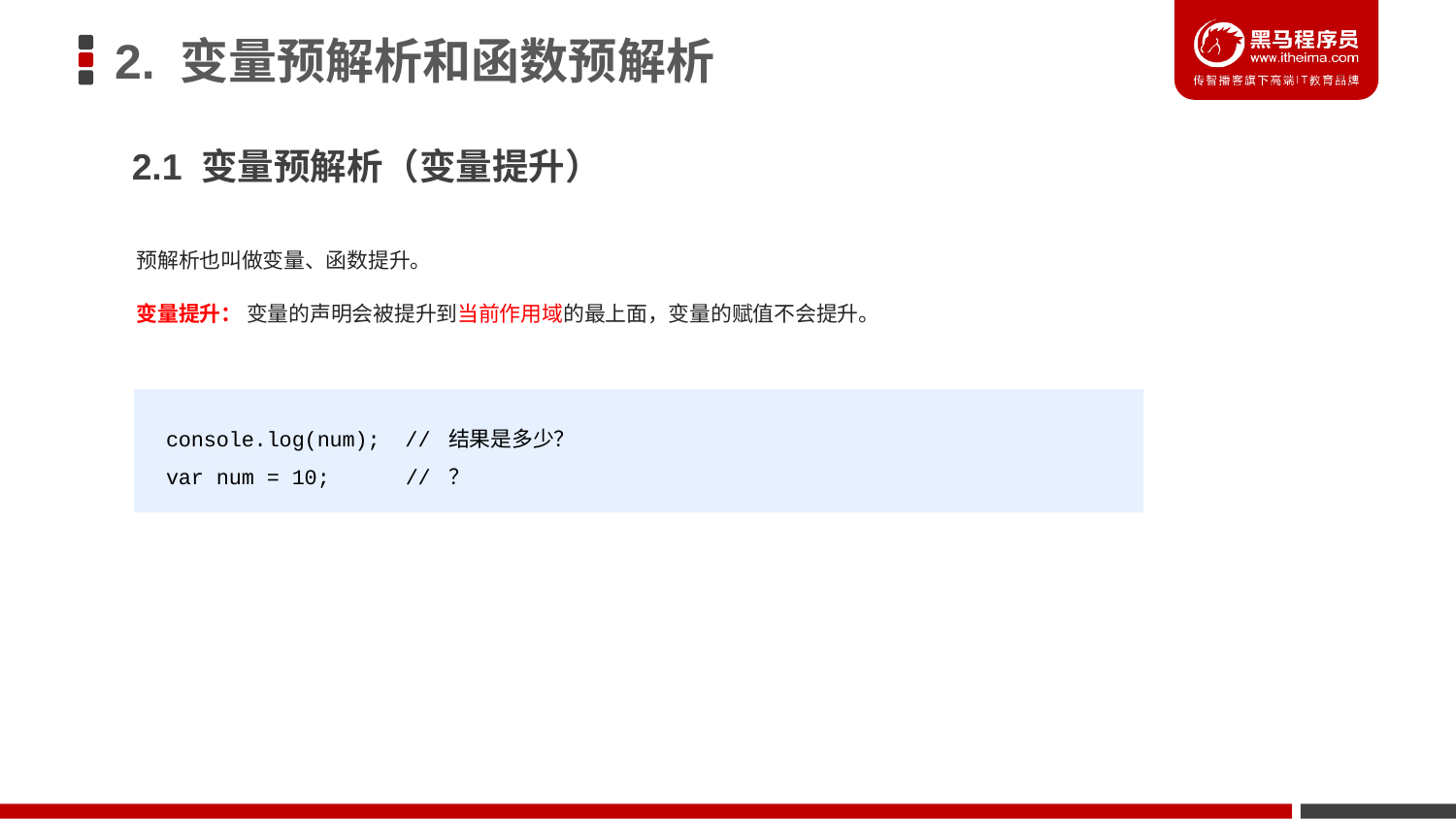

# 2. 变量预解析和函数预解析
2.1 变量预解析（变量提升）
预解析也叫做变量、函数提升。
变量提升： 变量的声明会被提升到当前作用域的最上面，变量的赋值不会提升。
console.log(num);  // 结果是多少？
var num = 10;      // ？